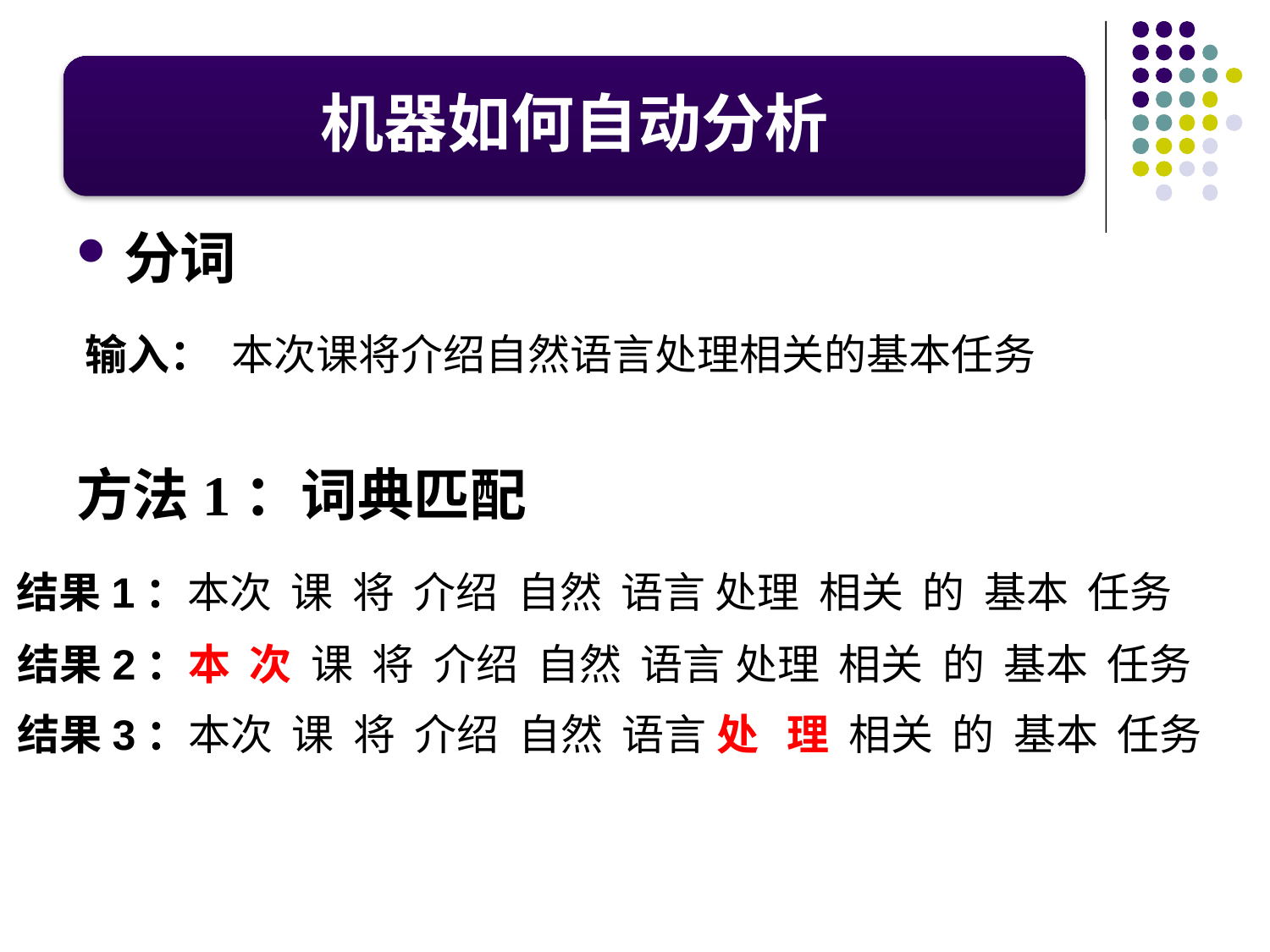

机器如何自动分析
分词

方法1：词典匹配
输入：  本次课将介绍自然语言处理相关的基本任务
结果1：本次  课  将  介绍  自然  语言 处理  相关  的  基本  任务
结果2：本  次  课  将  介绍  自然  语言 处理  相关  的  基本  任务
结果3：本次  课  将  介绍  自然  语言 处   理  相关  的  基本  任务